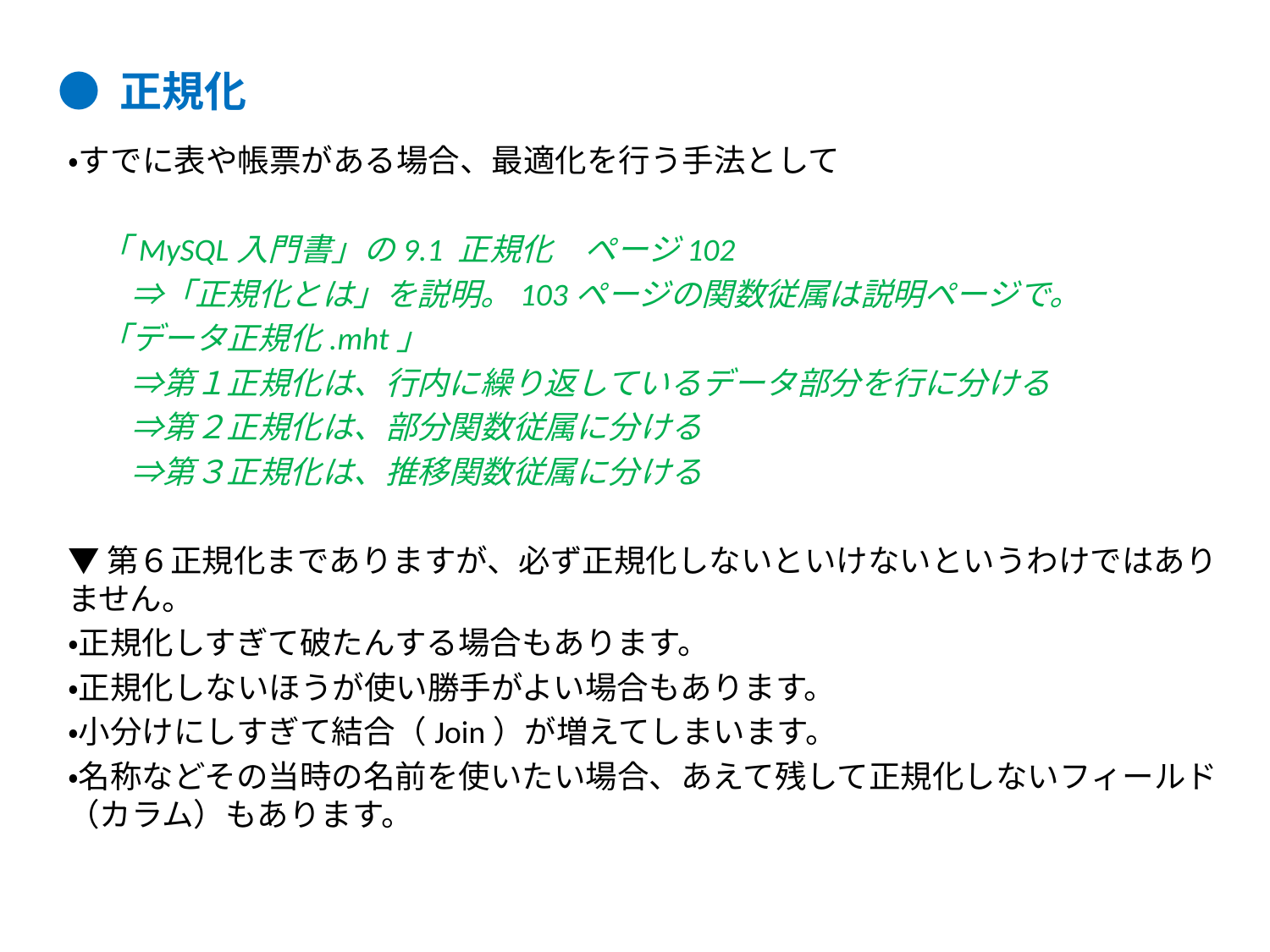

● 正規化
・すでに表や帳票がある場合、最適化を行う手法として

　「MySQL入門書」の9.1 正規化　ページ102
　　⇒「正規化とは」を説明。103ページの関数従属は説明ページで。
　「データ正規化.mht」
　　⇒第１正規化は、行内に繰り返しているデータ部分を行に分ける
　　⇒第２正規化は、部分関数従属に分ける
　　⇒第３正規化は、推移関数従属に分ける

▼第６正規化までありますが、必ず正規化しないといけないというわけではありません。
・正規化しすぎて破たんする場合もあります。
・正規化しないほうが使い勝手がよい場合もあります。
・小分けにしすぎて結合（Join）が増えてしまいます。
・名称などその当時の名前を使いたい場合、あえて残して正規化しないフィールド（カラム）もあります。